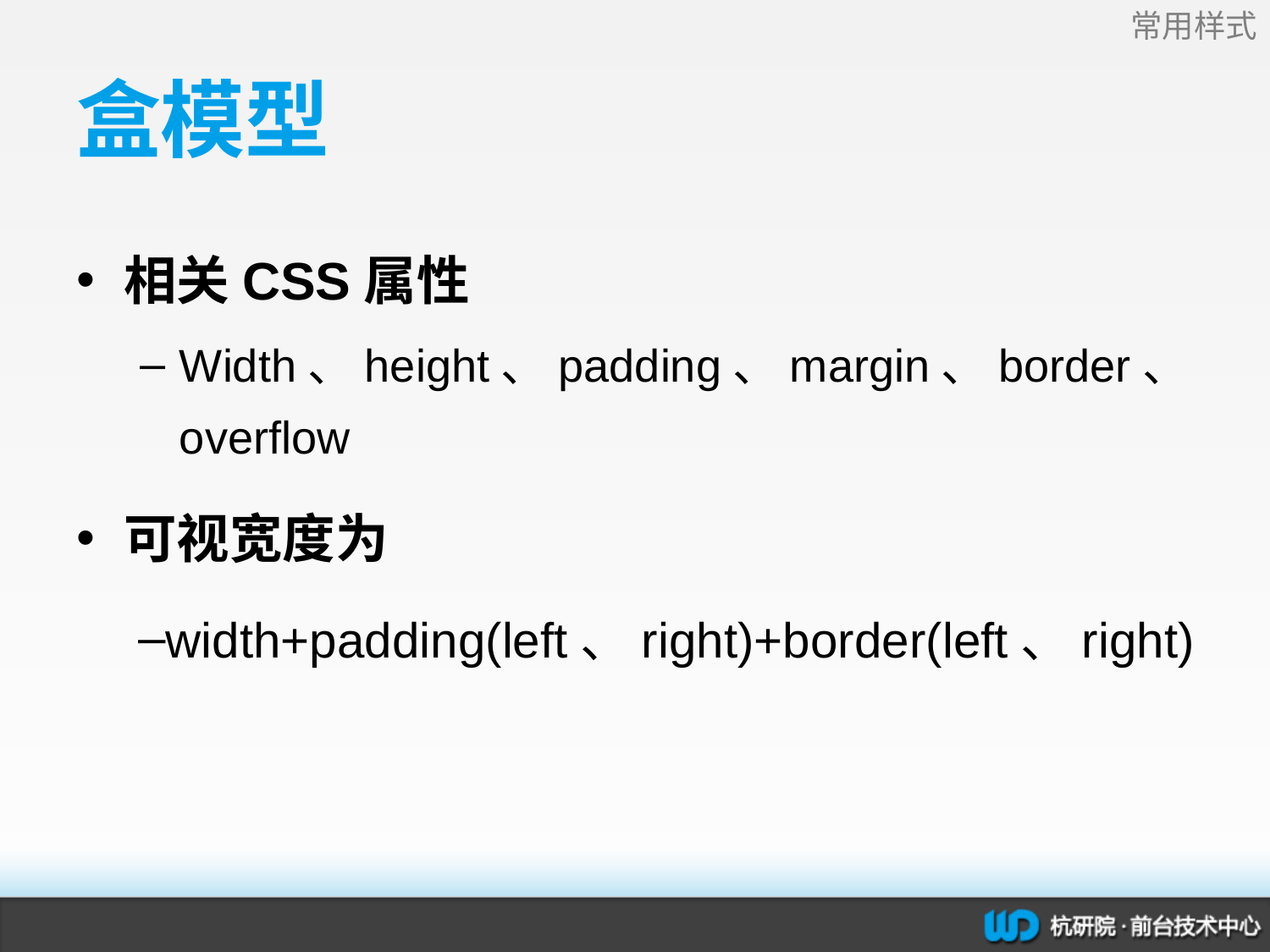

常用样式
# 盒模型
相关CSS属性
Width、height、padding、margin、border、overflow
可视宽度为
width+padding(left、right)+border(left、right)